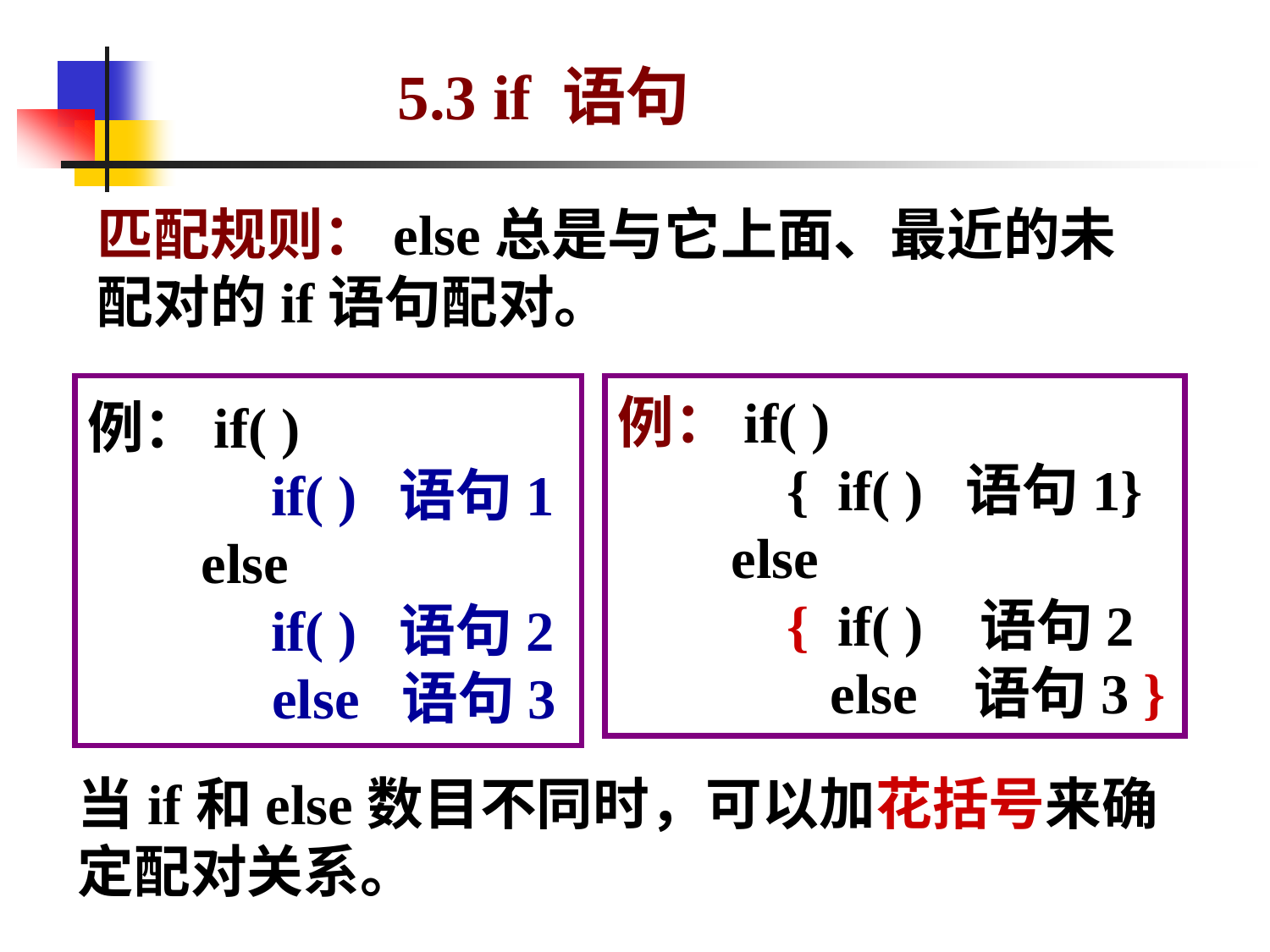

# 5.3 if 语句
匹配规则：else总是与它上面、最近的未配对的if语句配对。
例：if( )
	    if( )  语句1
        else
	    if( )  语句2
             else  语句3
例：if( )
	   {  if( )  语句1}
        else
	   {  if( )   语句2
               else   语句3 }
当if和else数目不同时，可以加花括号来确定配对关系。